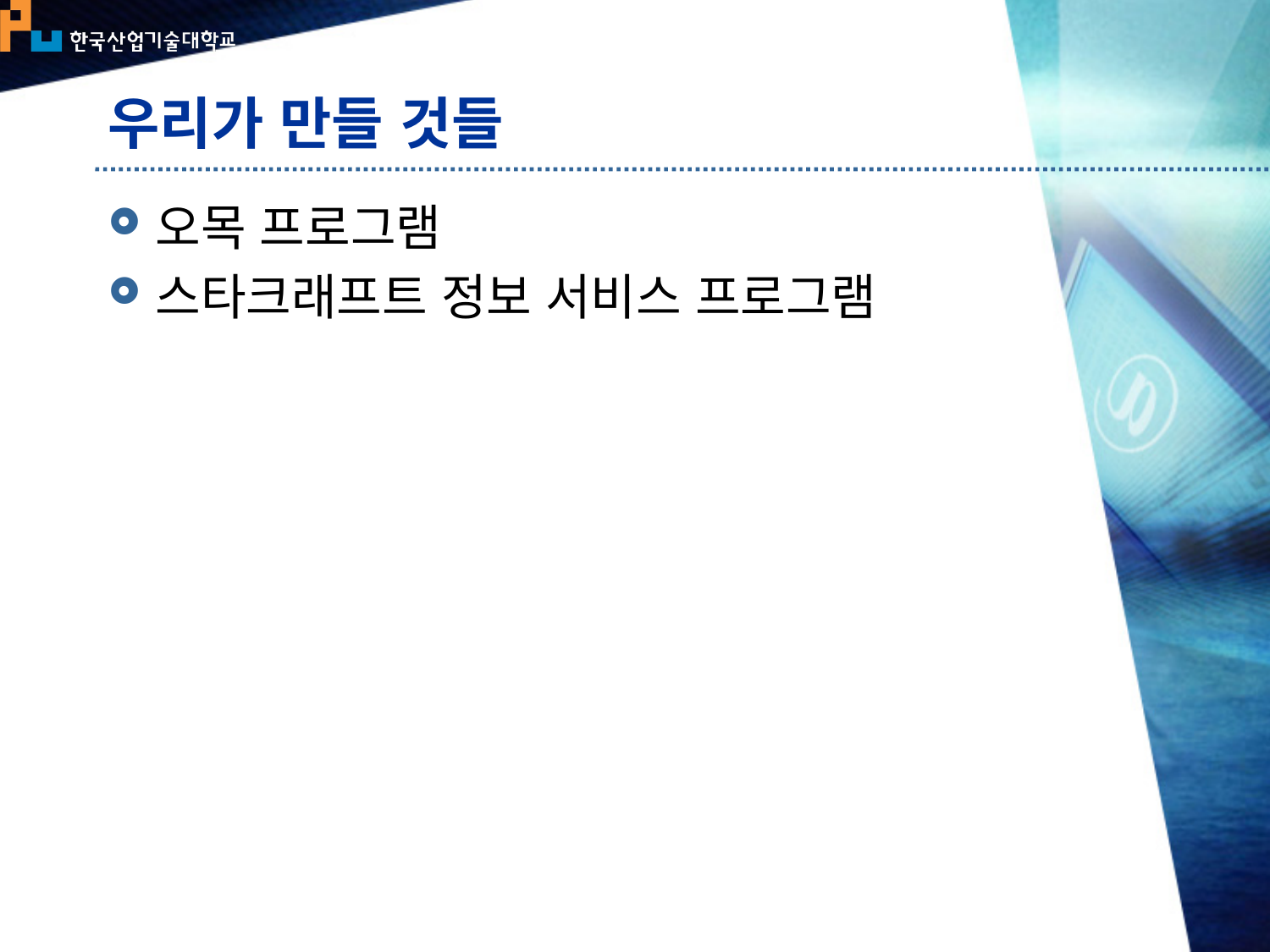

# 우리가 만들 것들
오목 프로그램
스타크래프트 정보 서비스 프로그램